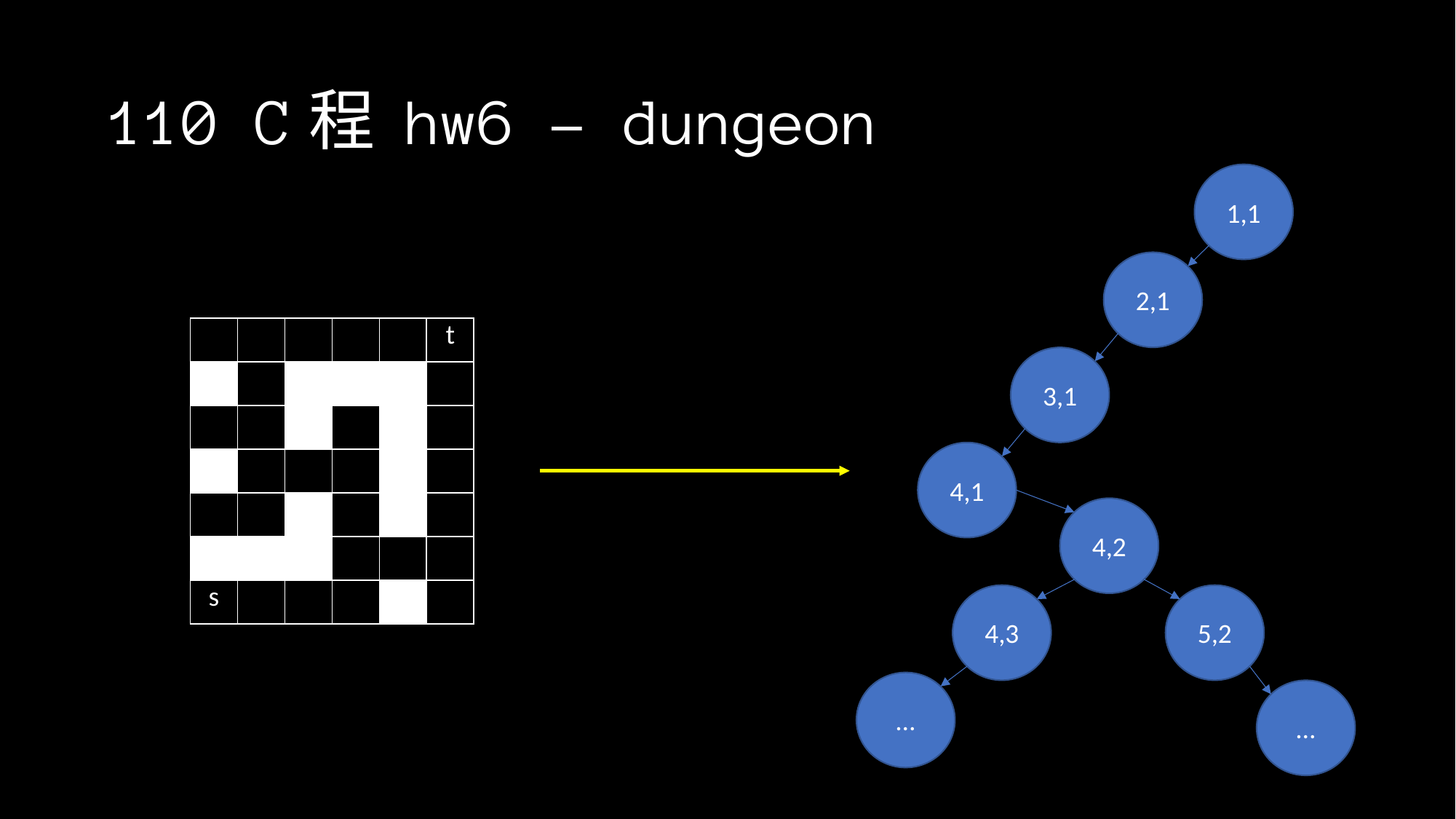

# 110 C程 hw6 - dungeon
1,1
2,1
|  |  |  |  |  | t |
| --- | --- | --- | --- | --- | --- |
|  |  |  |  |  |  |
|  |  |  |  |  |  |
|  |  |  |  |  |  |
|  |  |  |  |  |  |
|  |  |  |  |  |  |
| s |  |  |  |  |  |
3,1
4,1
4,2
4,3
5,2
…
…